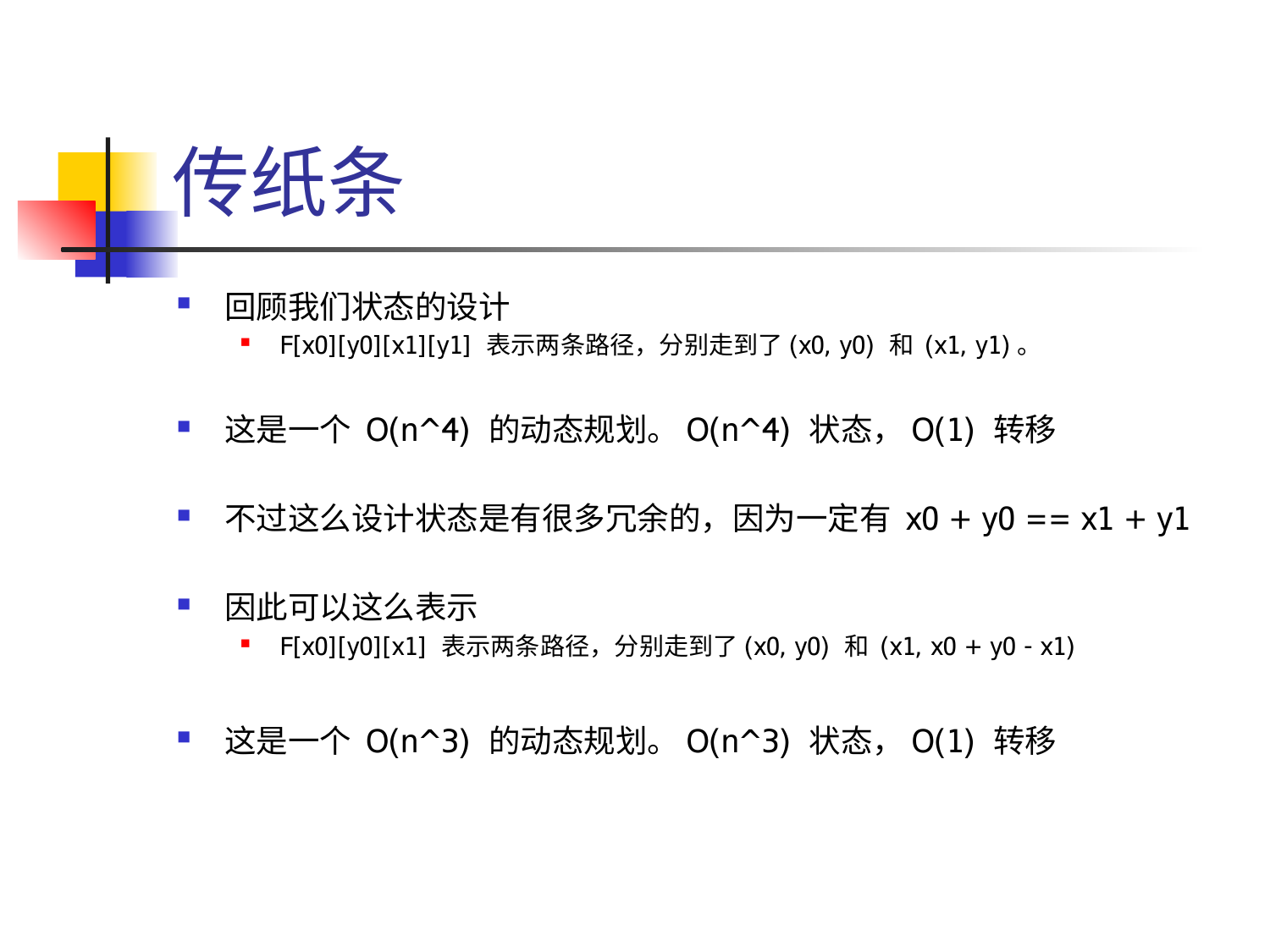

# 传纸条
回顾我们状态的设计
F[x0][y0][x1][y1] 表示两条路径，分别走到了(x0, y0) 和 (x1, y1)。

这是一个 O(n^4) 的动态规划。O(n^4) 状态，O(1) 转移

不过这么设计状态是有很多冗余的，因为一定有 x0 + y0 == x1 + y1

因此可以这么表示
F[x0][y0][x1] 表示两条路径，分别走到了(x0, y0) 和 (x1, x0 + y0 - x1)

这是一个 O(n^3) 的动态规划。O(n^3) 状态，O(1) 转移